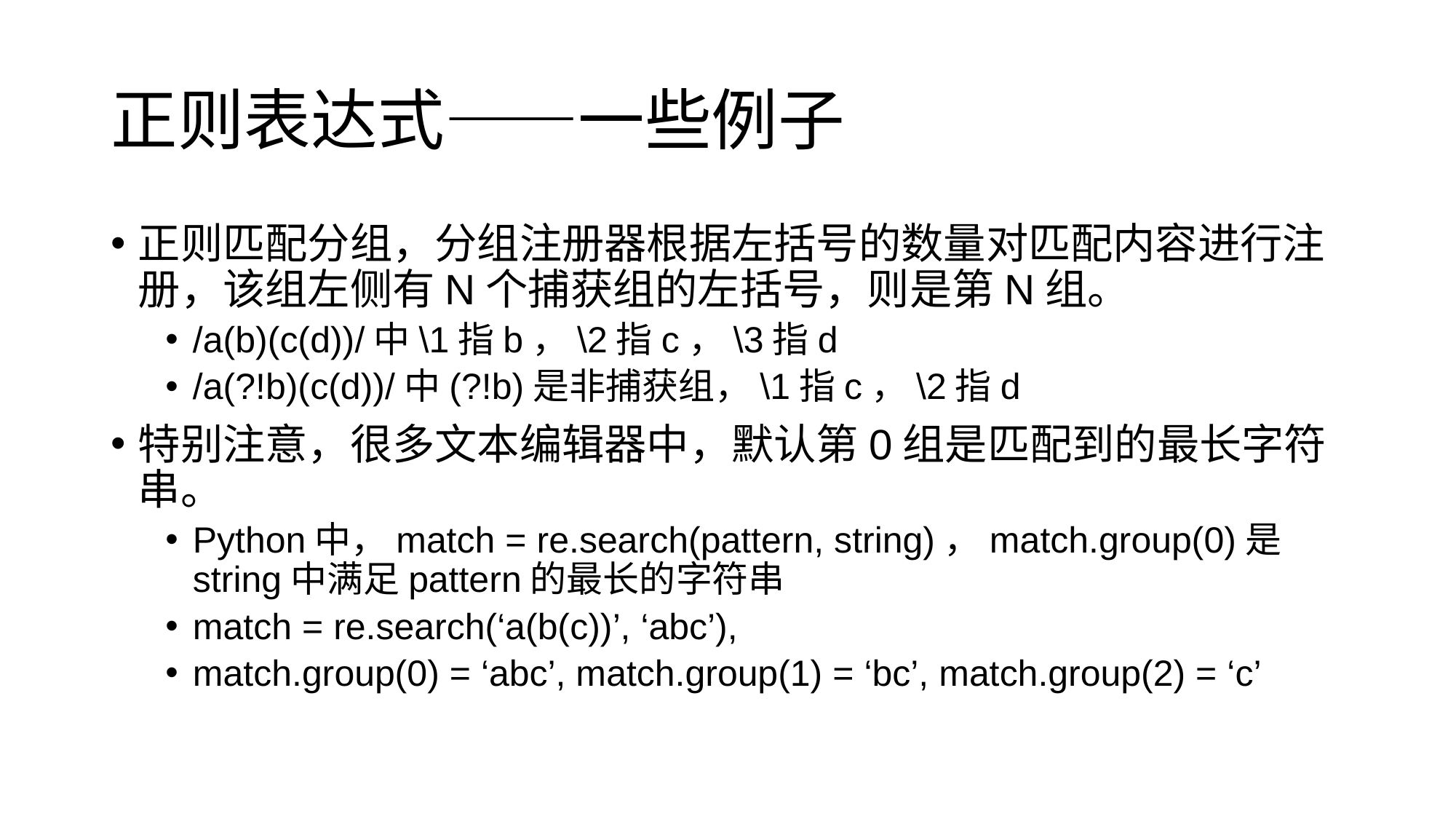

# 正则表达式——一些例子
正则匹配分组，分组注册器根据左括号的数量对匹配内容进行注册，该组左侧有N个捕获组的左括号，则是第N组。
/a(b)(c(d))/中\1指b，\2指c，\3指d
/a(?!b)(c(d))/中(?!b)是非捕获组，\1指c，\2指d
特别注意，很多文本编辑器中，默认第0组是匹配到的最长字符串。
Python中，match = re.search(pattern, string)，match.group(0)是string中满足pattern的最长的字符串
match = re.search(‘a(b(c))’, ‘abc’),
match.group(0) = ‘abc’, match.group(1) = ‘bc’, match.group(2) = ‘c’